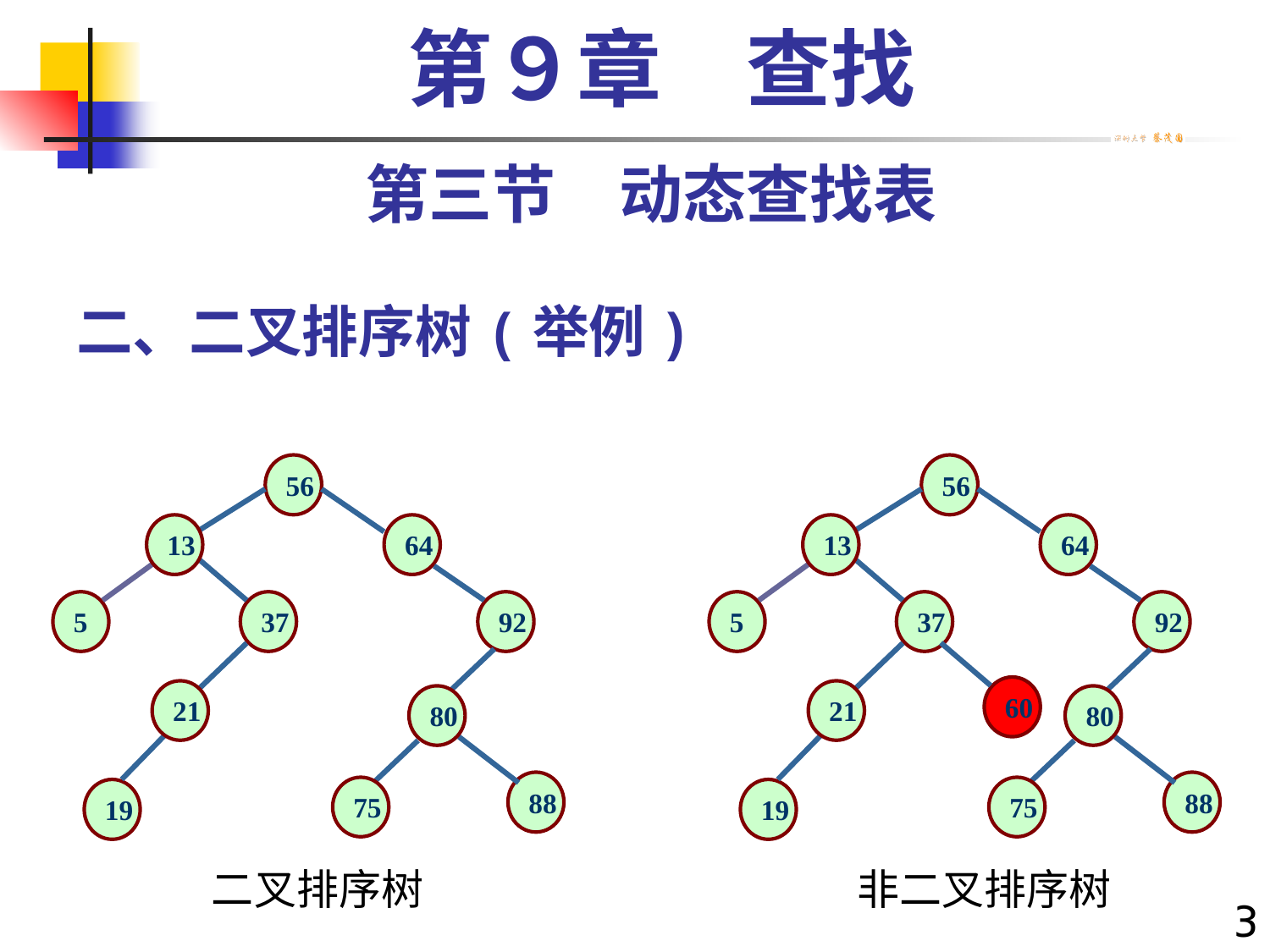

第９章　查找
第三节　动态查找表
# 二、二叉排序树(举例)
56

13
64

5
37
92

21
80

88
75
19
56

13
64

5
37
92

60
21
80

88
75
19
二叉排序树
非二叉排序树
3